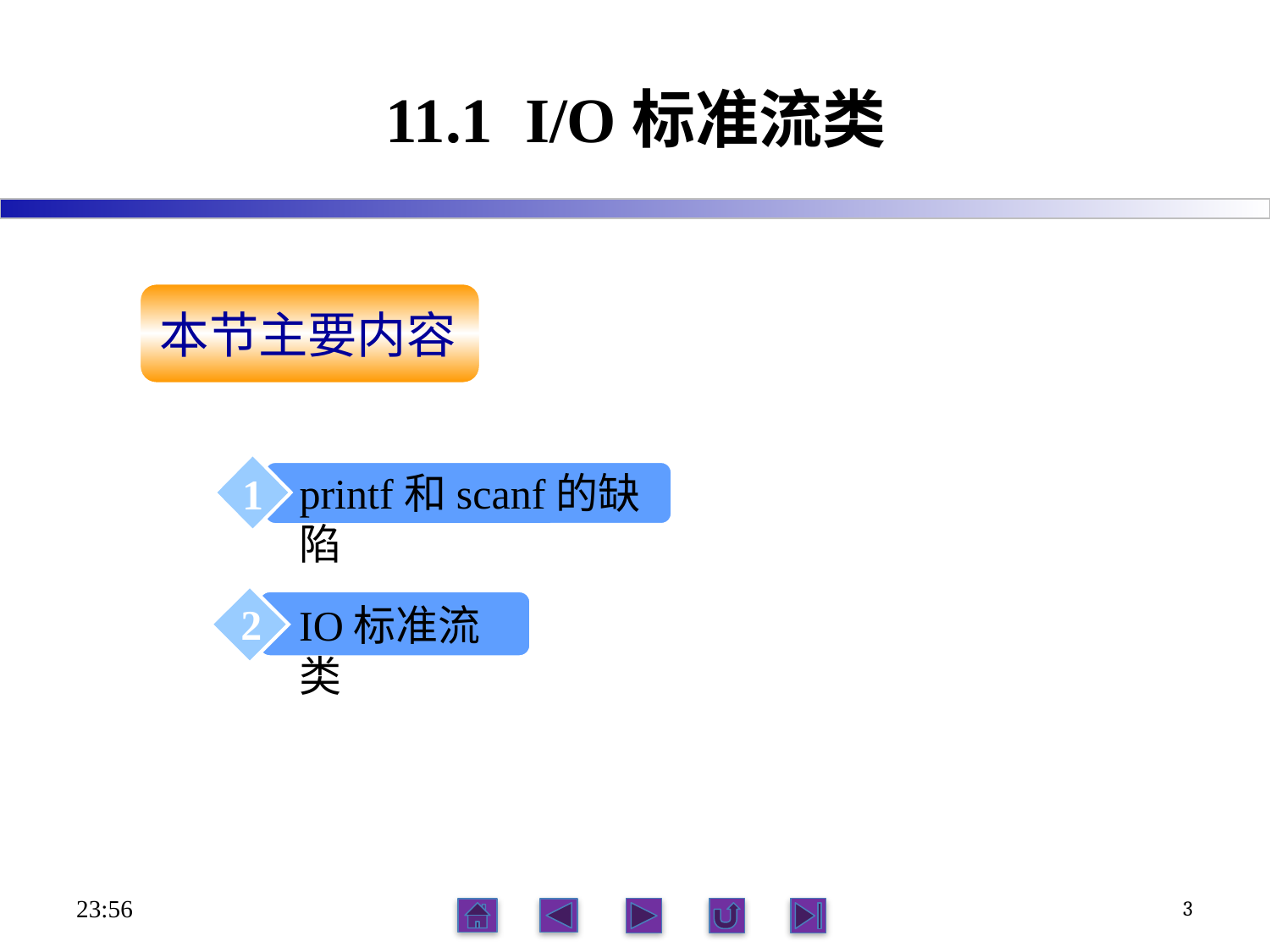

# 11.1  I/O标准流类

本节主要内容

printf和scanf的缺陷
1

2

IO标准流类
3
23:56
3